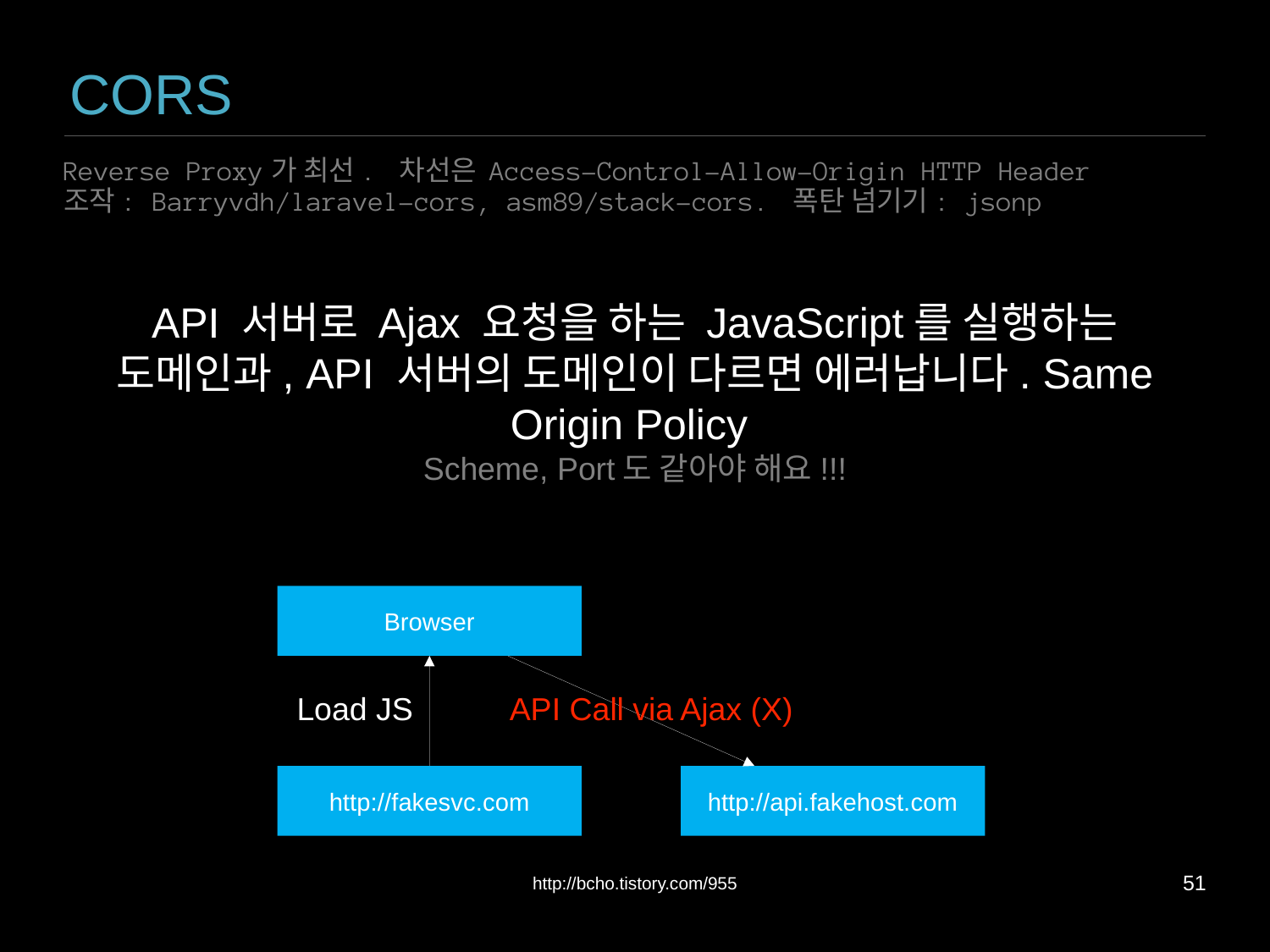

# CORS
Reverse Proxy가 최선. 차선은 Access-Control-Allow-Origin HTTP Header
조작: Barryvdh/laravel-cors, asm89/stack-cors. 폭탄 넘기기: jsonp
API 서버로 Ajax 요청을 하는 JavaScript를 실행하는 도메인과, API 서버의 도메인이 다르면 에러납니다. Same Origin Policy
Scheme, Port도 같아야 해요!!!

Browser

Load JS
API Call via Ajax (X)

http://fakesvc.com

http://api.fakehost.com
51
http://bcho.tistory.com/955